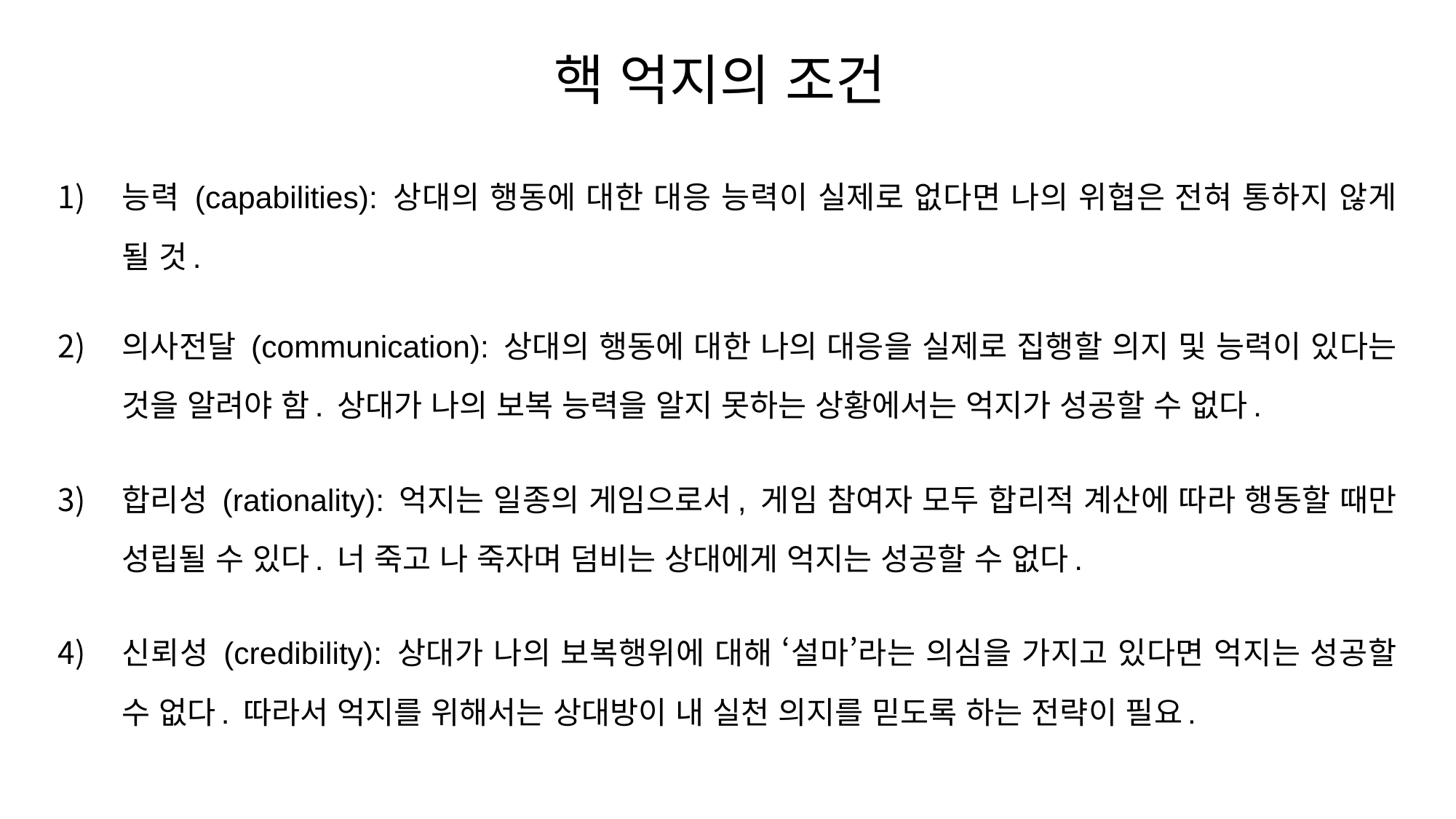

# 핵 억지의 조건
능력 (capabilities): 상대의 행동에 대한 대응 능력이 실제로 없다면 나의 위협은 전혀 통하지 않게 될 것.

의사전달 (communication): 상대의 행동에 대한 나의 대응을 실제로 집행할 의지 및 능력이 있다는 것을 알려야 함. 상대가 나의 보복 능력을 알지 못하는 상황에서는 억지가 성공할 수 없다.

합리성 (rationality): 억지는 일종의 게임으로서, 게임 참여자 모두 합리적 계산에 따라 행동할 때만 성립될 수 있다. 너 죽고 나 죽자며 덤비는 상대에게 억지는 성공할 수 없다.

신뢰성 (credibility): 상대가 나의 보복행위에 대해 ‘설마’라는 의심을 가지고 있다면 억지는 성공할 수 없다. 따라서 억지를 위해서는 상대방이 내 실천 의지를 믿도록 하는 전략이 필요.